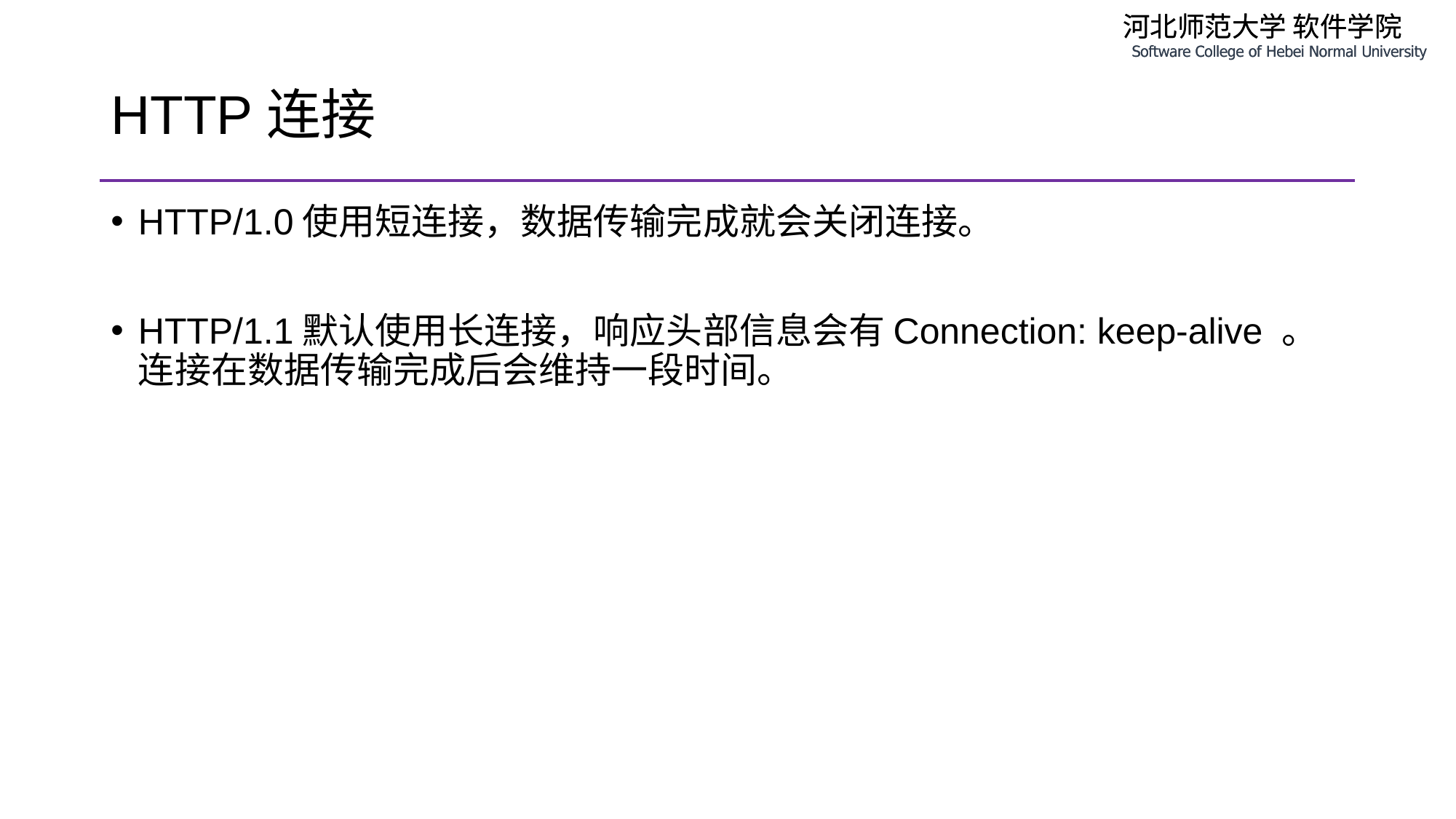

# HTTP连接
HTTP/1.0使用短连接，数据传输完成就会关闭连接。

HTTP/1.1默认使用长连接，响应头部信息会有Connection: keep-alive 。连接在数据传输完成后会维持一段时间。